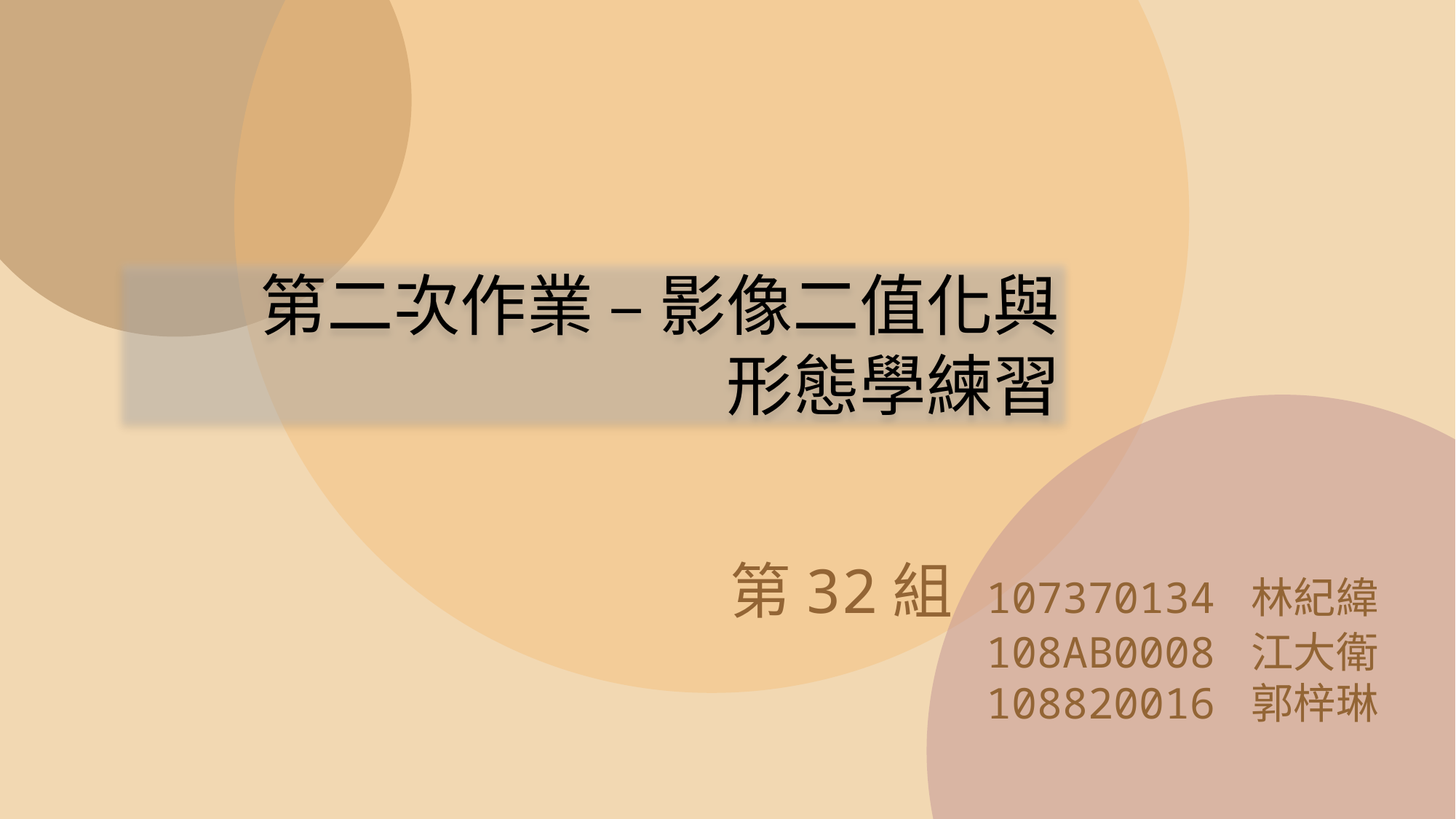

第二次作業 – 影像二值化與
形態學練習

# 第32組  107370134 林紀緯 108AB0008 江大衛 108820016 郭梓琳